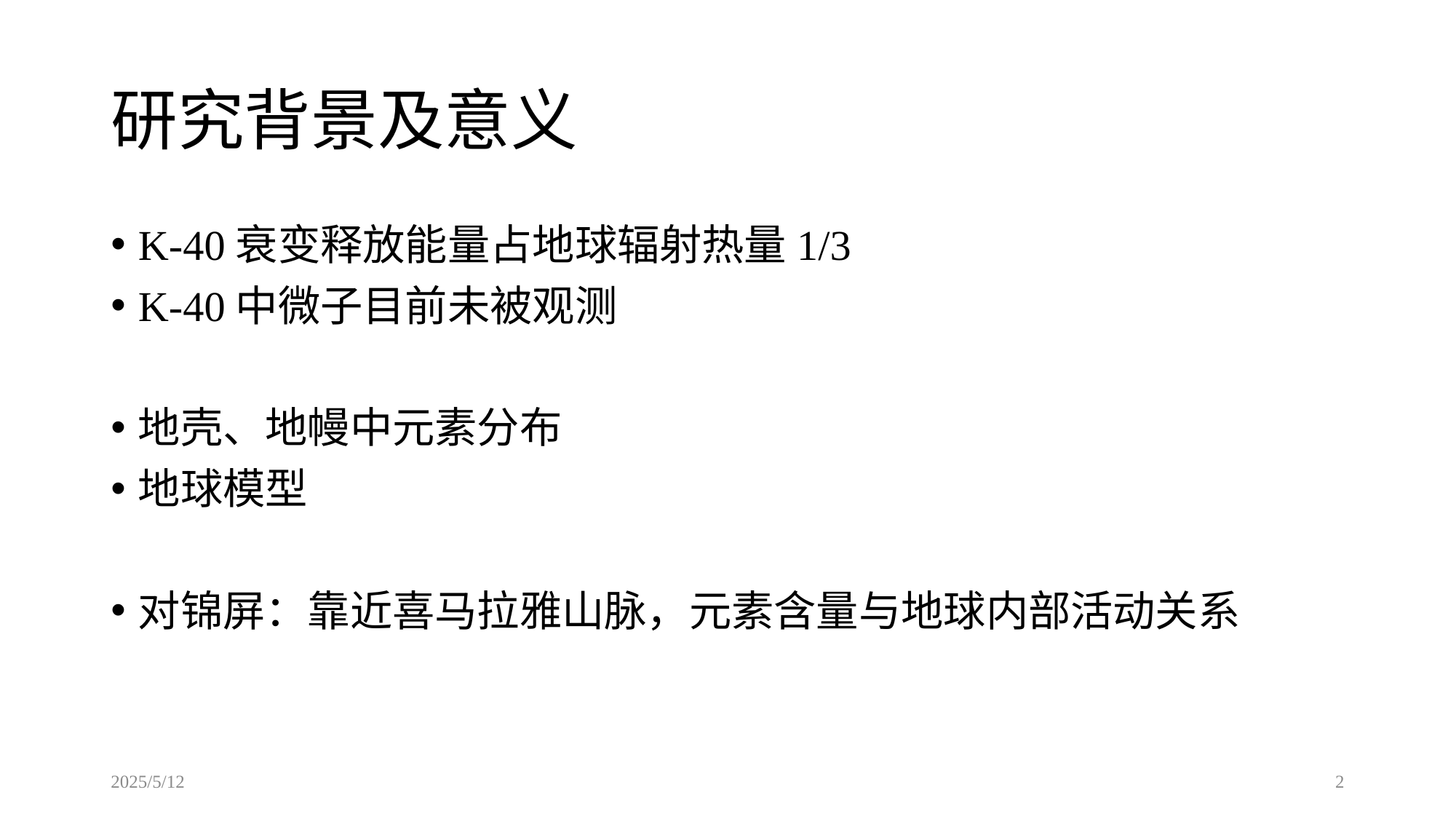

# 研究背景及意义
K-40衰变释放能量占地球辐射热量1/3
K-40中微子目前未被观测

地壳、地幔中元素分布
地球模型

对锦屏：靠近喜马拉雅山脉，元素含量与地球内部活动关系
2025/5/12

2